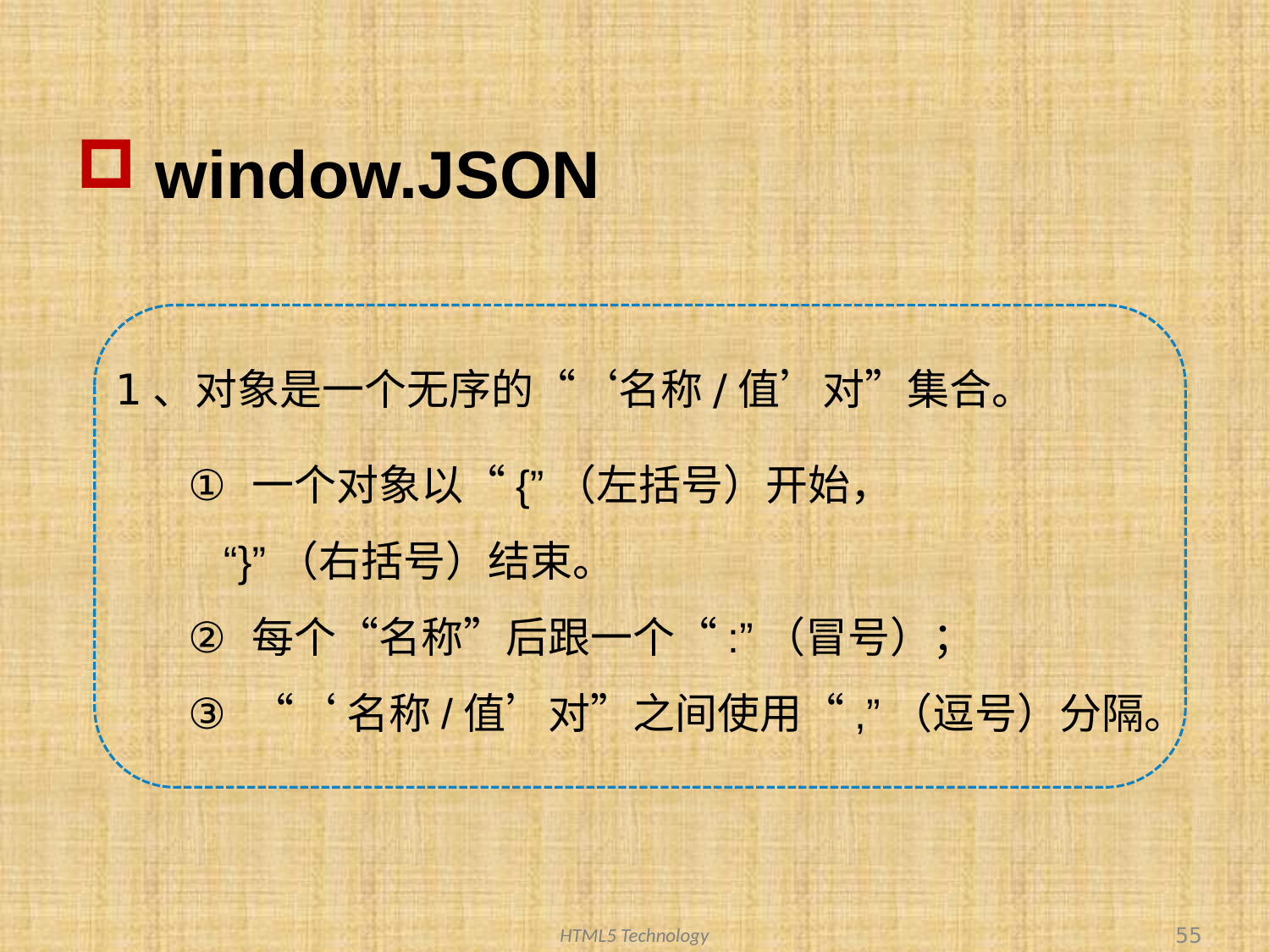

# window.JSON

1、对象是一个无序的“‘名称/值’对”集合。
一个对象以“{”（左括号）开始，
   “}”（右括号）结束。
每个“名称”后跟一个“:”（冒号）；
“‘名称/值’对”之间使用“,”（逗号）分隔。
55
HTML5 Technology